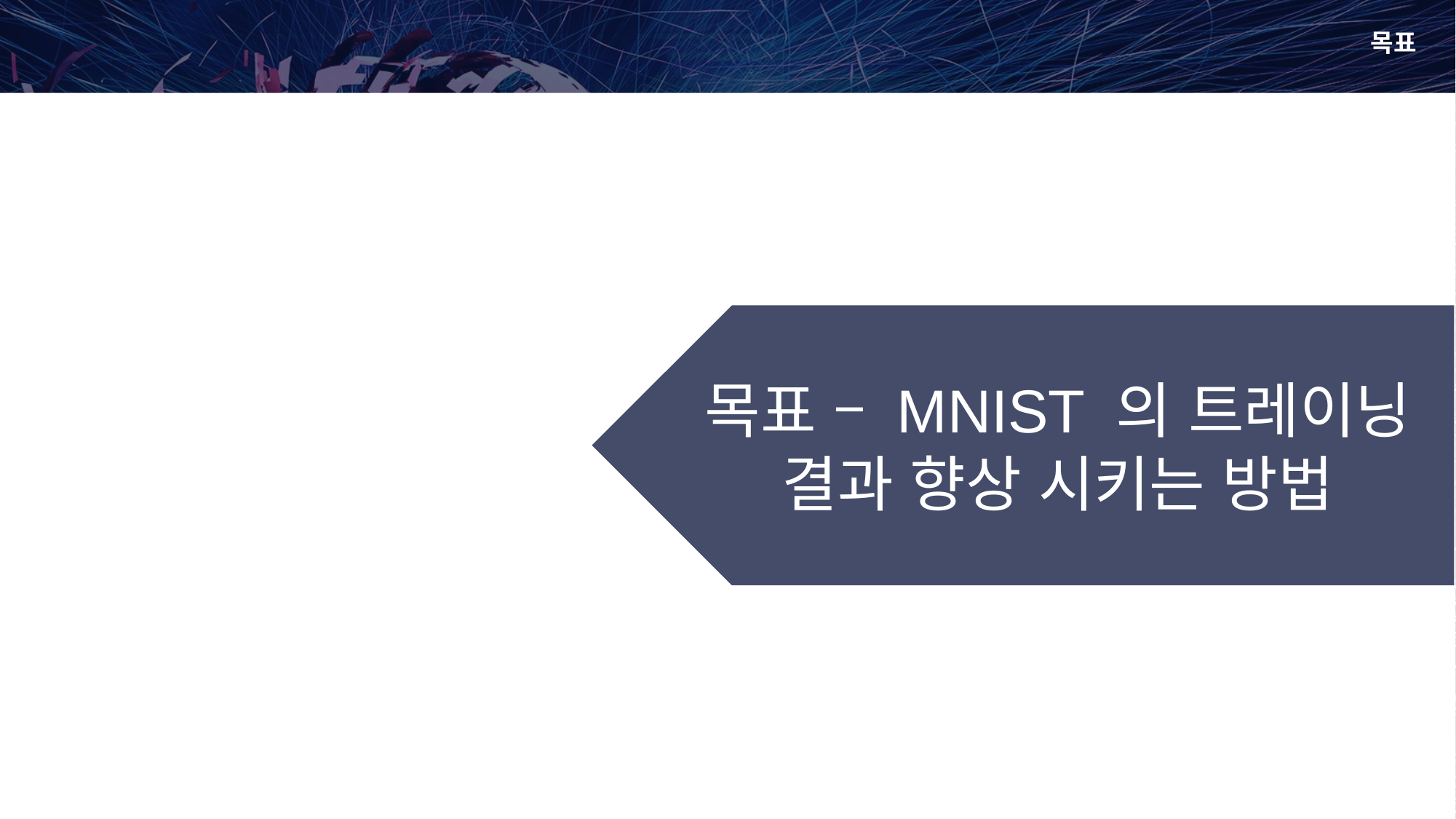

# 목표
목표 – MNIST 의 트레이닝 결과 향상 시키는 방법